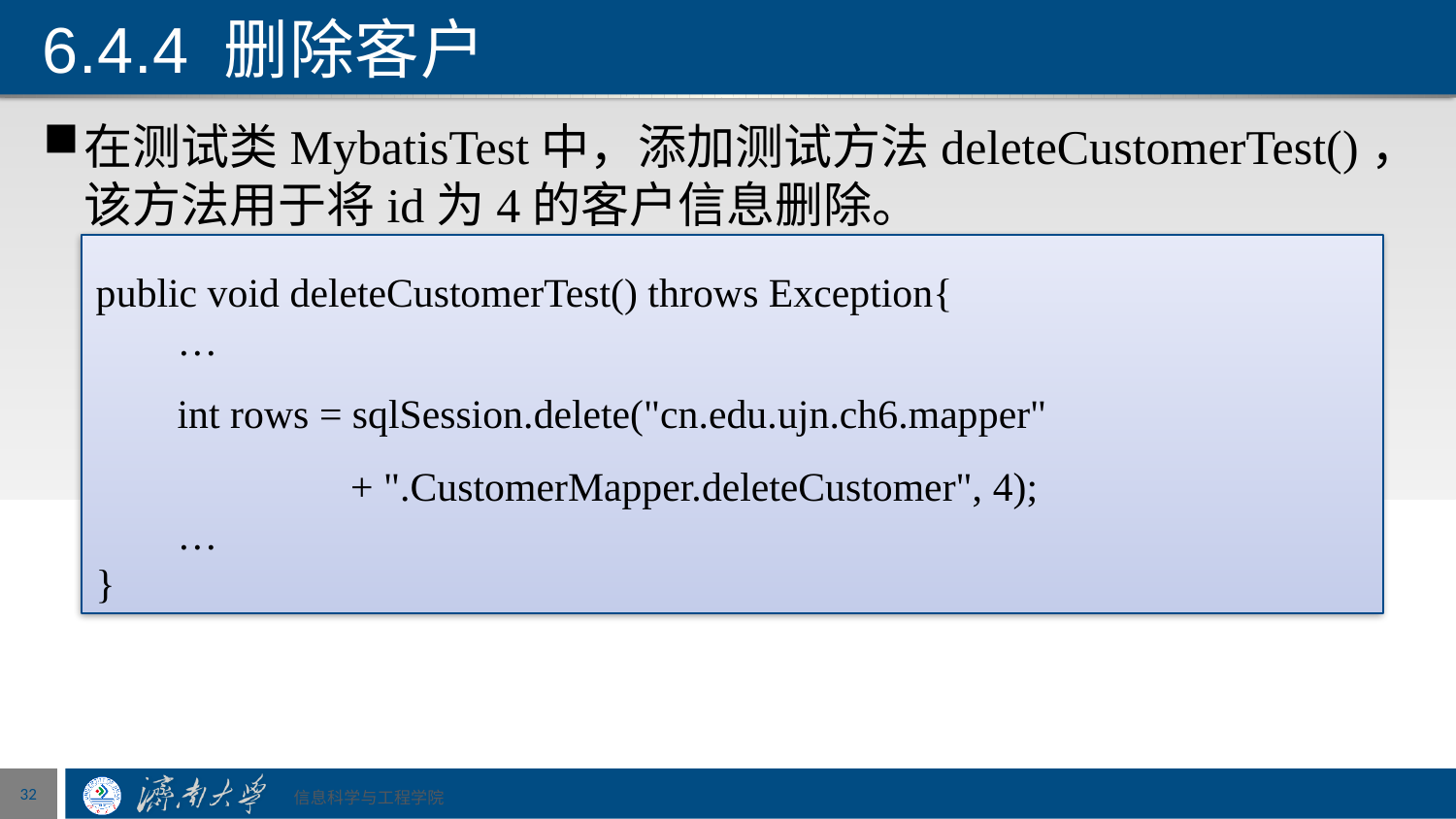

# 6.4.4 删除客户
在测试类MybatisTest中，添加测试方法deleteCustomerTest()，该方法用于将id为4的客户信息删除。

public void deleteCustomerTest() throws Exception{
        …
        int rows = sqlSession.delete("cn.edu.ujn.ch6.mapper"
                         + ".CustomerMapper.deleteCustomer", 4);
        …
}